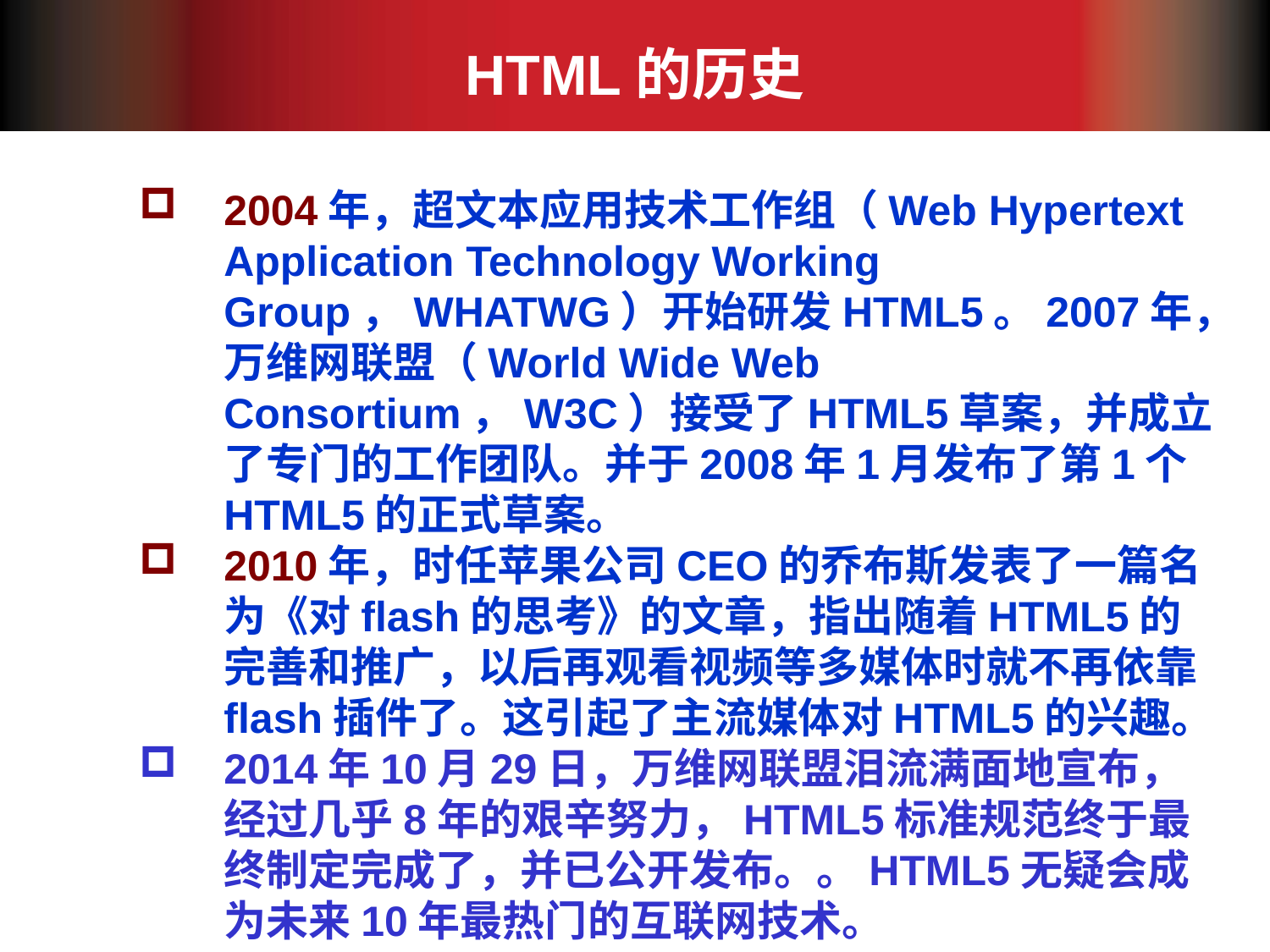

# HTML的历史
2004年，超文本应用技术工作组（Web Hypertext Application Technology Working Group，WHATWG）开始研发HTML5。2007年，万维网联盟（World Wide Web Consortium，W3C）接受了HTML5草案，并成立了专门的工作团队。并于2008年1月发布了第1个HTML5的正式草案。
2010年，时任苹果公司CEO的乔布斯发表了一篇名为《对flash的思考》的文章，指出随着HTML5的完善和推广，以后再观看视频等多媒体时就不再依靠flash插件了。这引起了主流媒体对HTML5的兴趣。
2014年10月29日，万维网联盟泪流满面地宣布，经过几乎8年的艰辛努力，HTML5标准规范终于最终制定完成了，并已公开发布。。HTML5无疑会成为未来10年最热门的互联网技术。